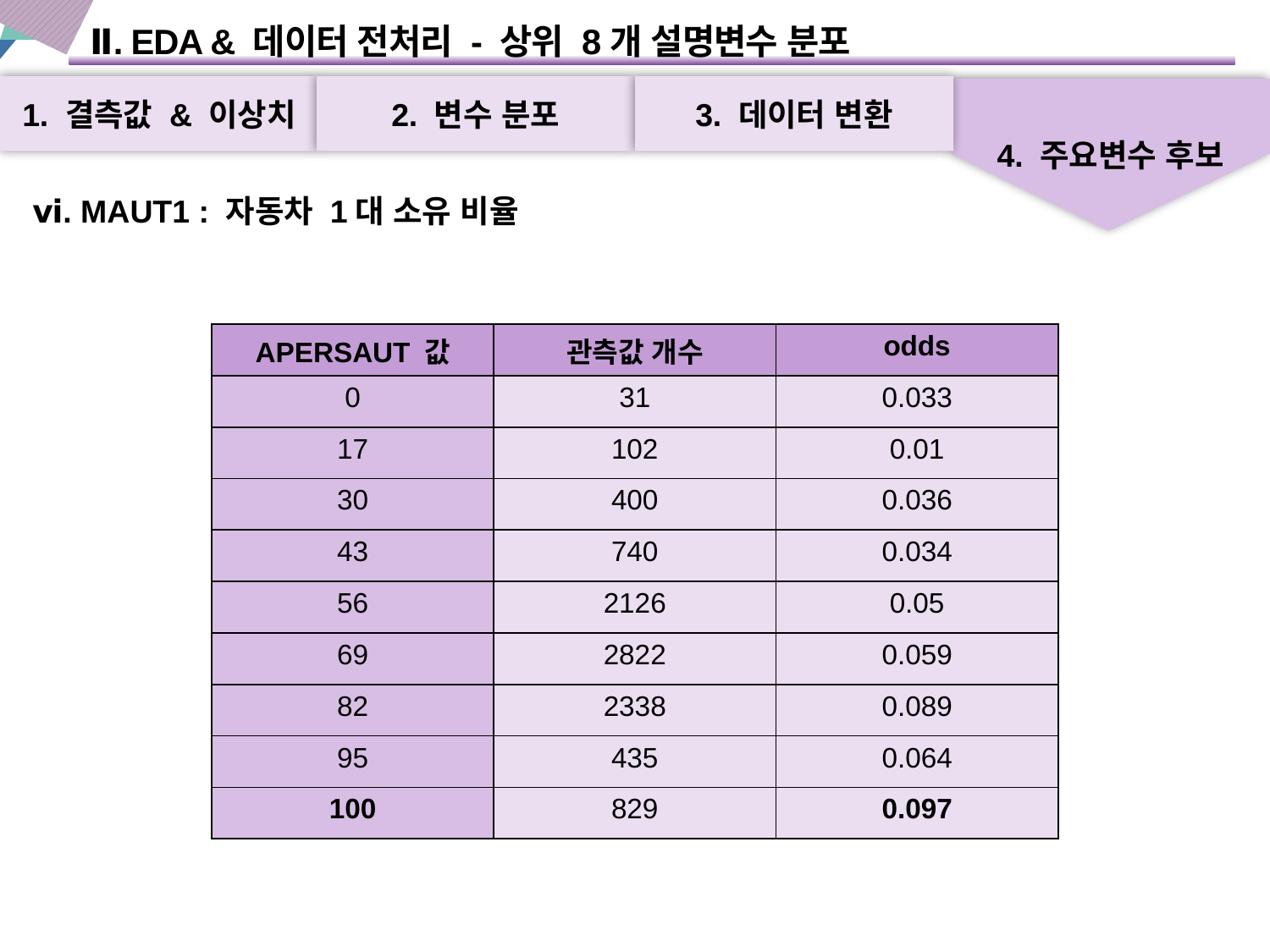

Ⅱ. EDA & 데이터 전처리 - 상위 8개 설명변수 분포
3. 데이터 변환
1. 결측값 & 이상치
2. 변수 분포
4. 주요변수 후보
ⅵ. MAUT1 : 자동차 1대 소유 비율
| APERSAUT 값 | 관측값 개수 | odds |
| --- | --- | --- |
| 0 | 31 | 0.033 |
| 17 | 102 | 0.01 |
| 30 | 400 | 0.036 |
| 43 | 740 | 0.034 |
| 56 | 2126 | 0.05 |
| 69 | 2822 | 0.059 |
| 82 | 2338 | 0.089 |
| 95 | 435 | 0.064 |
| 100 | 829 | 0.097 |